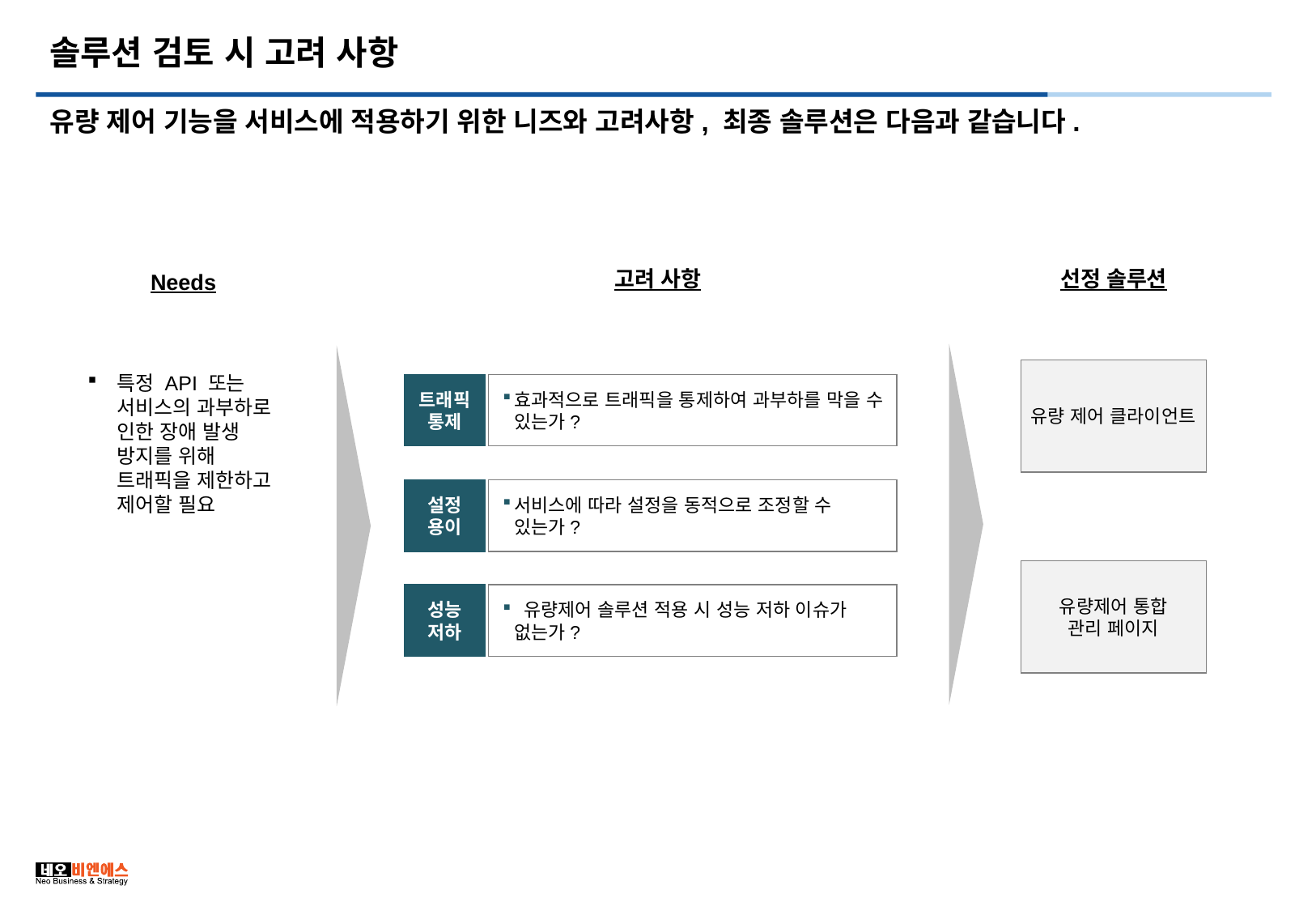

# 솔루션 검토 시 고려 사항
유량 제어 기능을 서비스에 적용하기 위한 니즈와 고려사항, 최종 솔루션은 다음과 같습니다.
고려 사항
선정 솔루션
Needs

유량 제어 클라이언트
특정 API 또는 서비스의 과부하로 인한 장애 발생 방지를 위해 트래픽을 제한하고 제어할 필요

트래픽
통제
효과적으로 트래픽을 통제하여 과부하를 막을 수 있는가?
설정 용이
서비스에 따라 설정을 동적으로 조정할 수 있는가?
유량제어 통합
관리 페이지
성능 저하
 유량제어 솔루션 적용 시 성능 저하 이슈가 없는가?